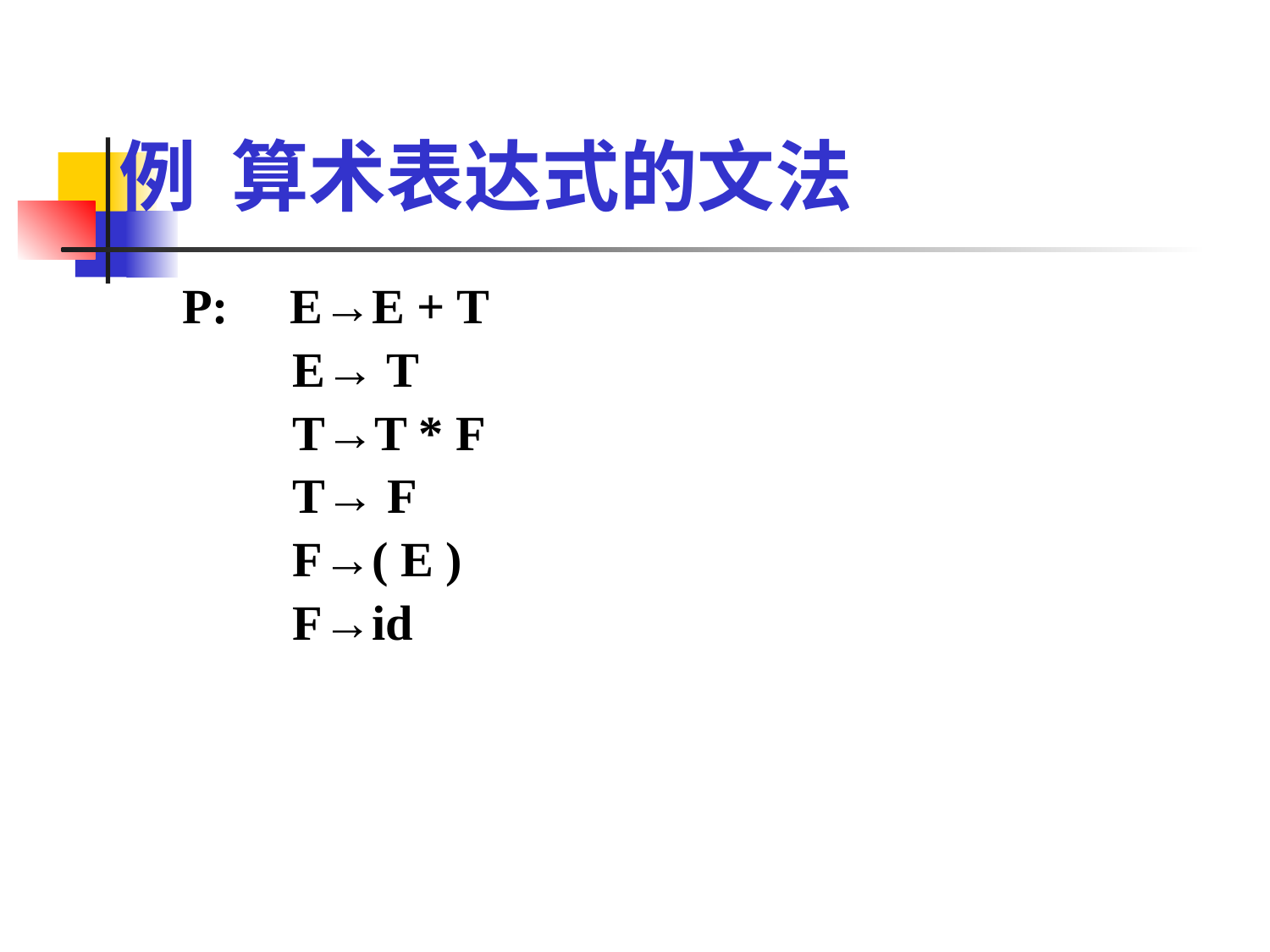

# 例  算术表达式的文法
P:     E→E + T
         E→ T
         T→T * F
         T→ F
         F→( E )
         F→id